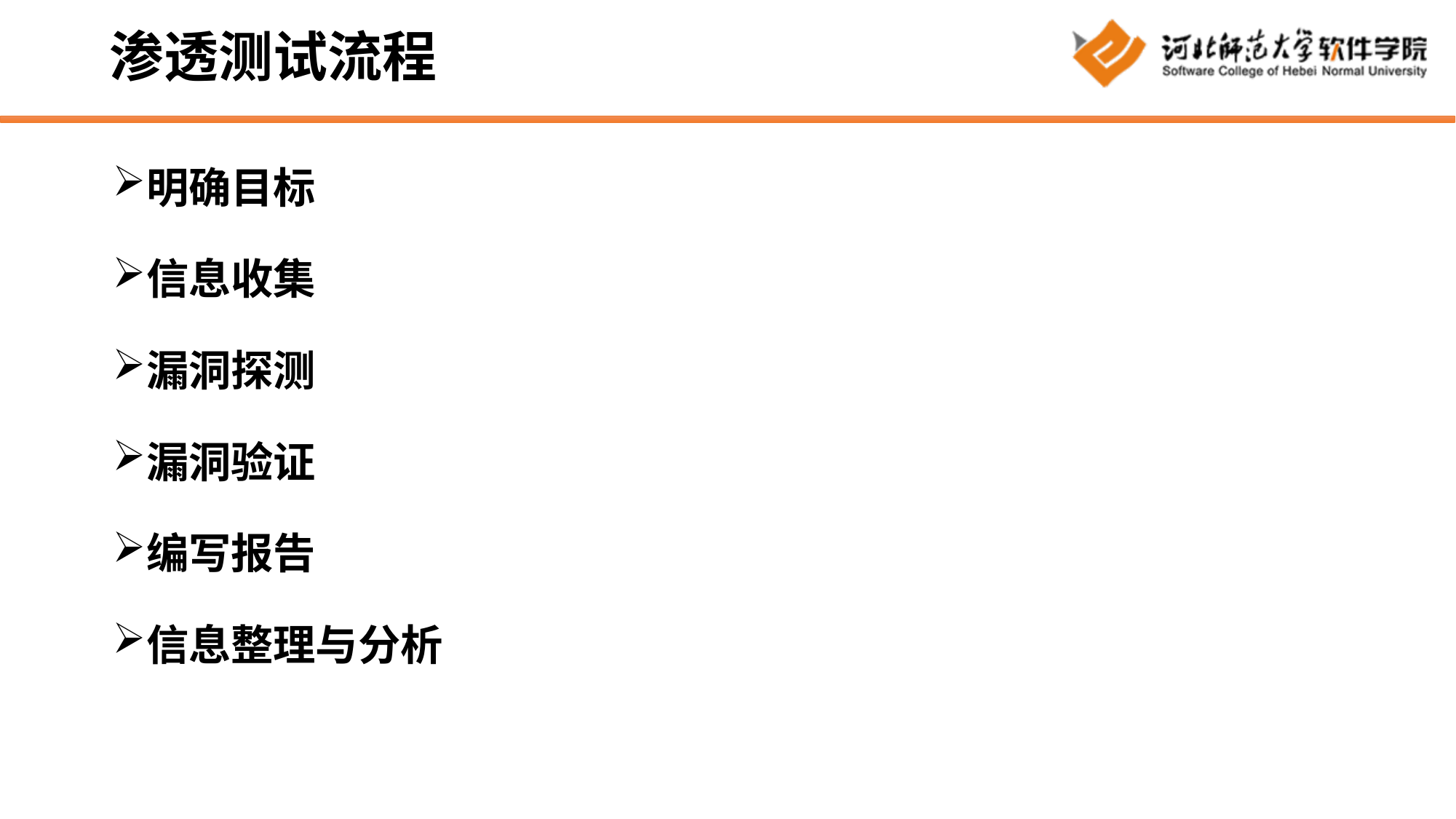

# 渗透测试流程
明确目标
信息收集
漏洞探测
漏洞验证
编写报告
信息整理与分析